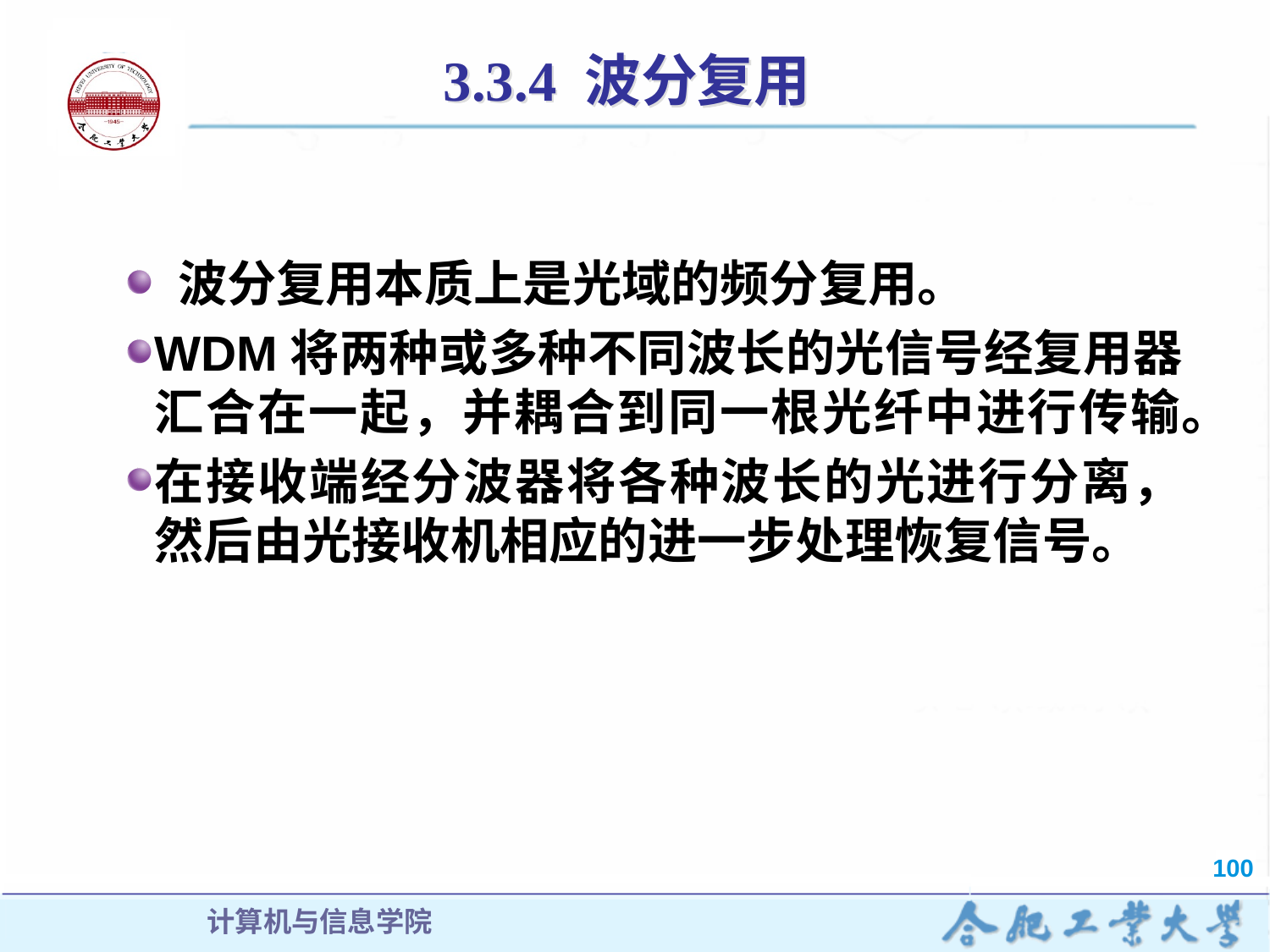

# 3.3.4 波分复用
 波分复用本质上是光域的频分复用。
WDM将两种或多种不同波长的光信号经复用器汇合在一起，并耦合到同一根光纤中进行传输。
在接收端经分波器将各种波长的光进行分离，然后由光接收机相应的进一步处理恢复信号。